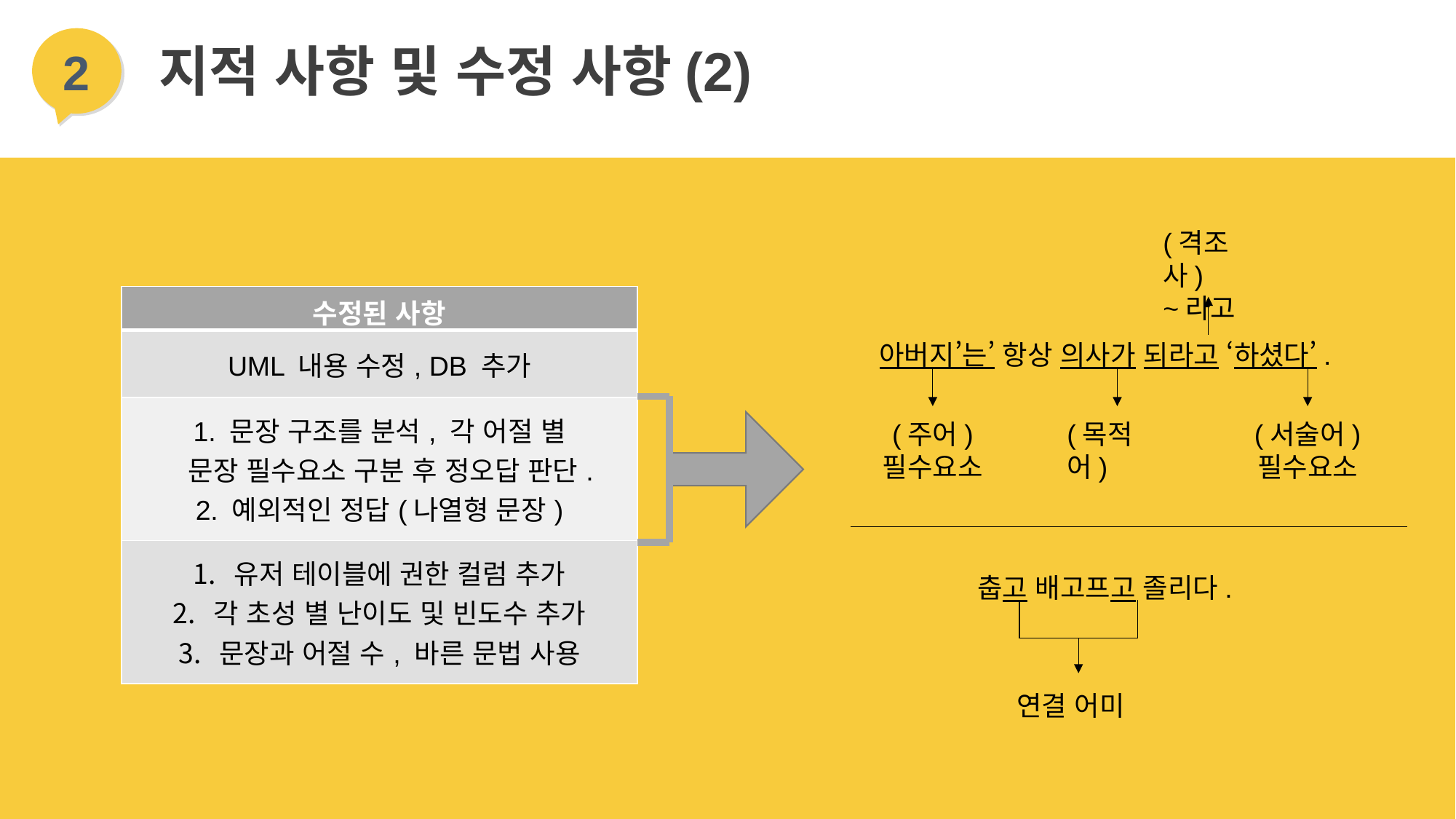

2

지적 사항 및 수정 사항(2)
(격조사)
~라고
| 수정된 사항 |
| --- |
| UML 내용 수정, DB 추가 |
| 1. 문장 구조를 분석, 각 어절 별 문장 필수요소 구분 후 정오답 판단. 2. 예외적인 정답(나열형 문장) |
| 유저 테이블에 권한 컬럼 추가 각 초성 별 난이도 및 빈도수 추가 문장과 어절 수, 바른 문법 사용 |
아버지’는’ 항상 의사가 되라고 ‘하셨다’.
(서술어)
필수요소
(주어)
필수요소

(목적어)

춥고 배고프고 졸리다.
연결 어미